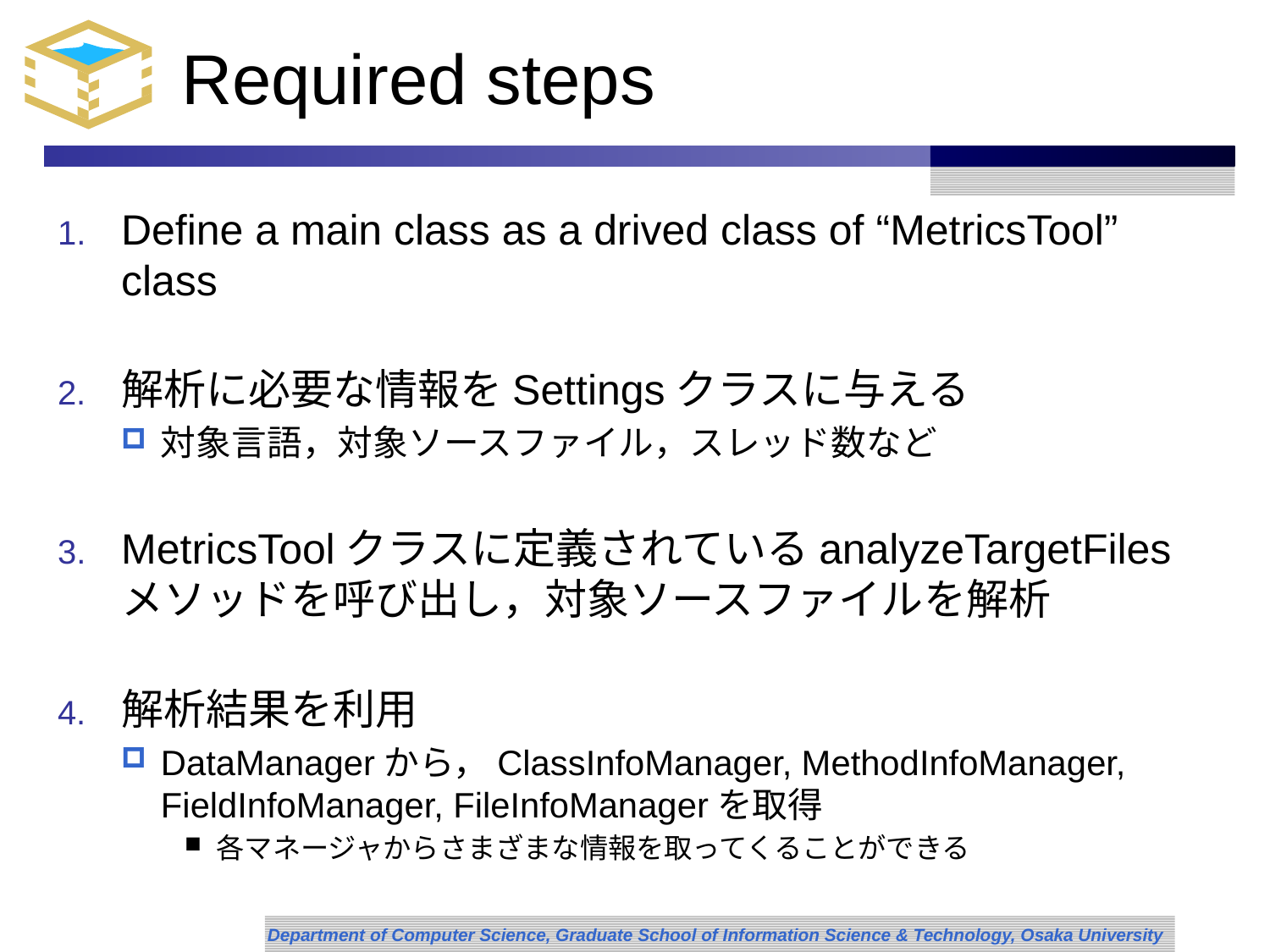

# Required steps
Define a main class as a drived class of “MetricsTool” class

解析に必要な情報をSettingsクラスに与える
対象言語，対象ソースファイル，スレッド数など

MetricsToolクラスに定義されているanalyzeTargetFilesメソッドを呼び出し，対象ソースファイルを解析

解析結果を利用
DataManagerから，ClassInfoManager, MethodInfoManager, FieldInfoManager, FileInfoManagerを取得
各マネージャからさまざまな情報を取ってくることができる